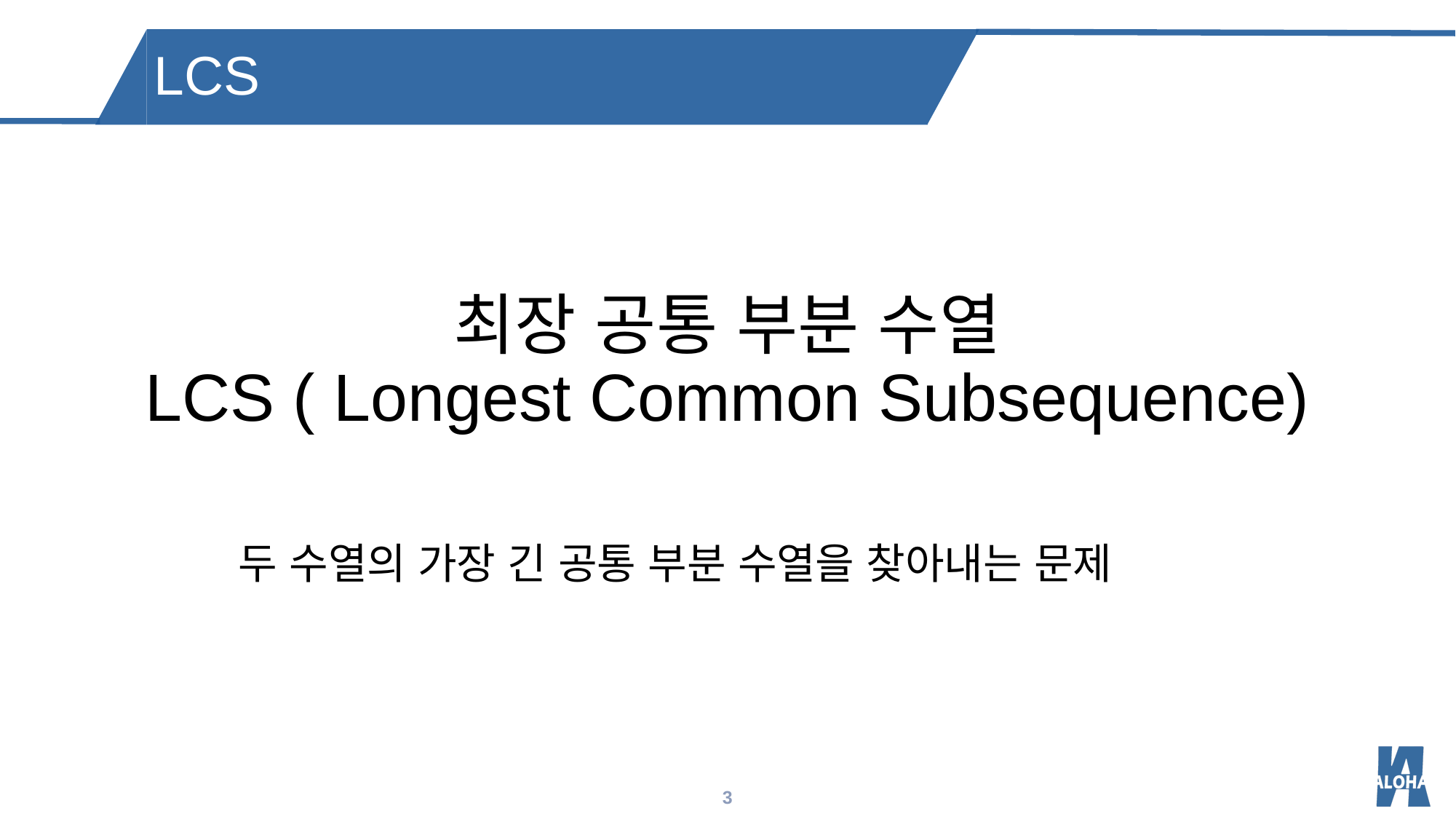

LCS
최장 공통 부분 수열
LCS ( Longest Common Subsequence)
두 수열의 가장 긴 공통 부분 수열을 찾아내는 문제
3